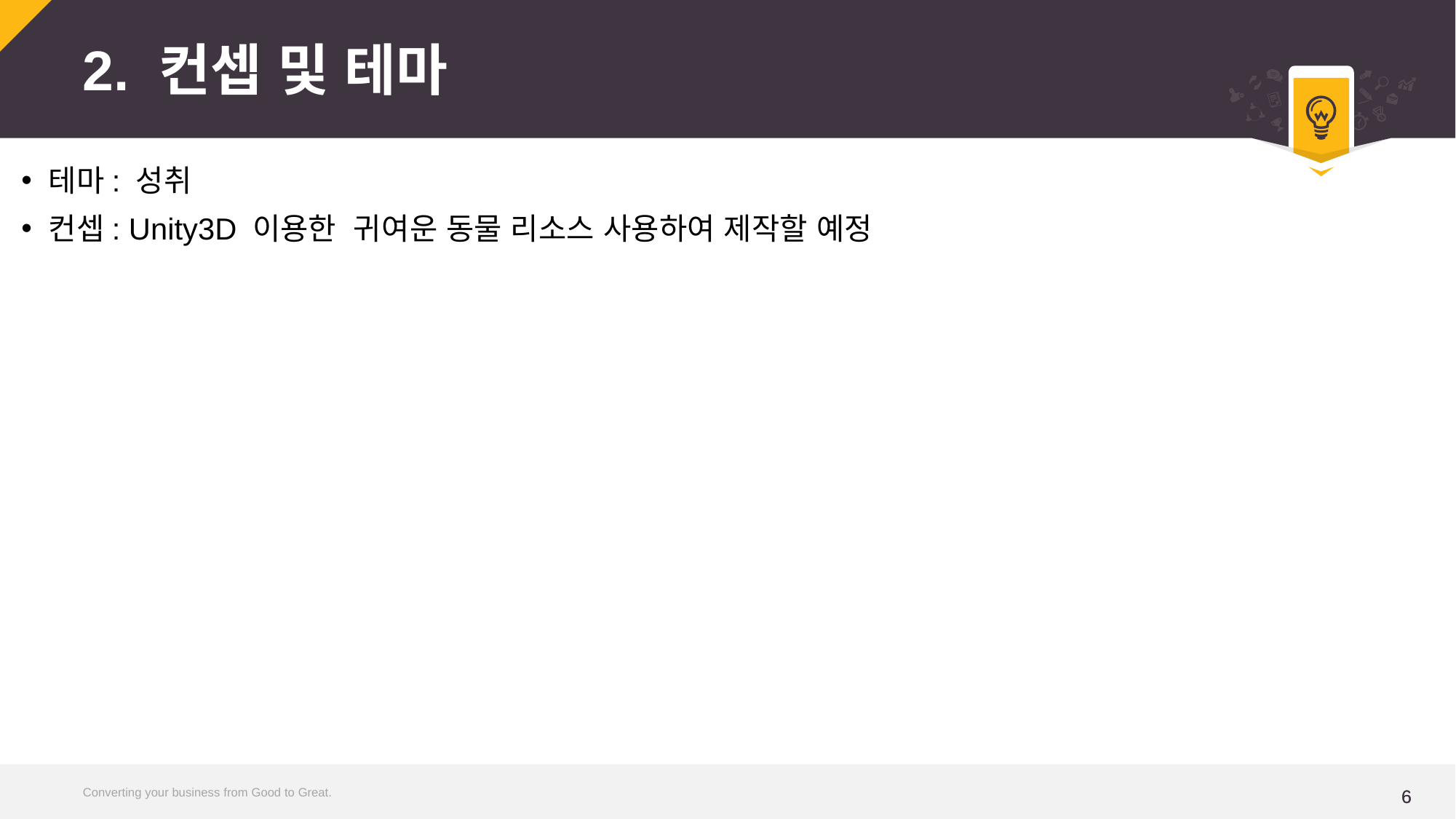

# 2. 컨셉 및 테마

테마: 성취
컨셉: Unity3D 이용한  귀여운 동물 리소스 사용하여 제작할 예정
Converting your business from Good to Great.